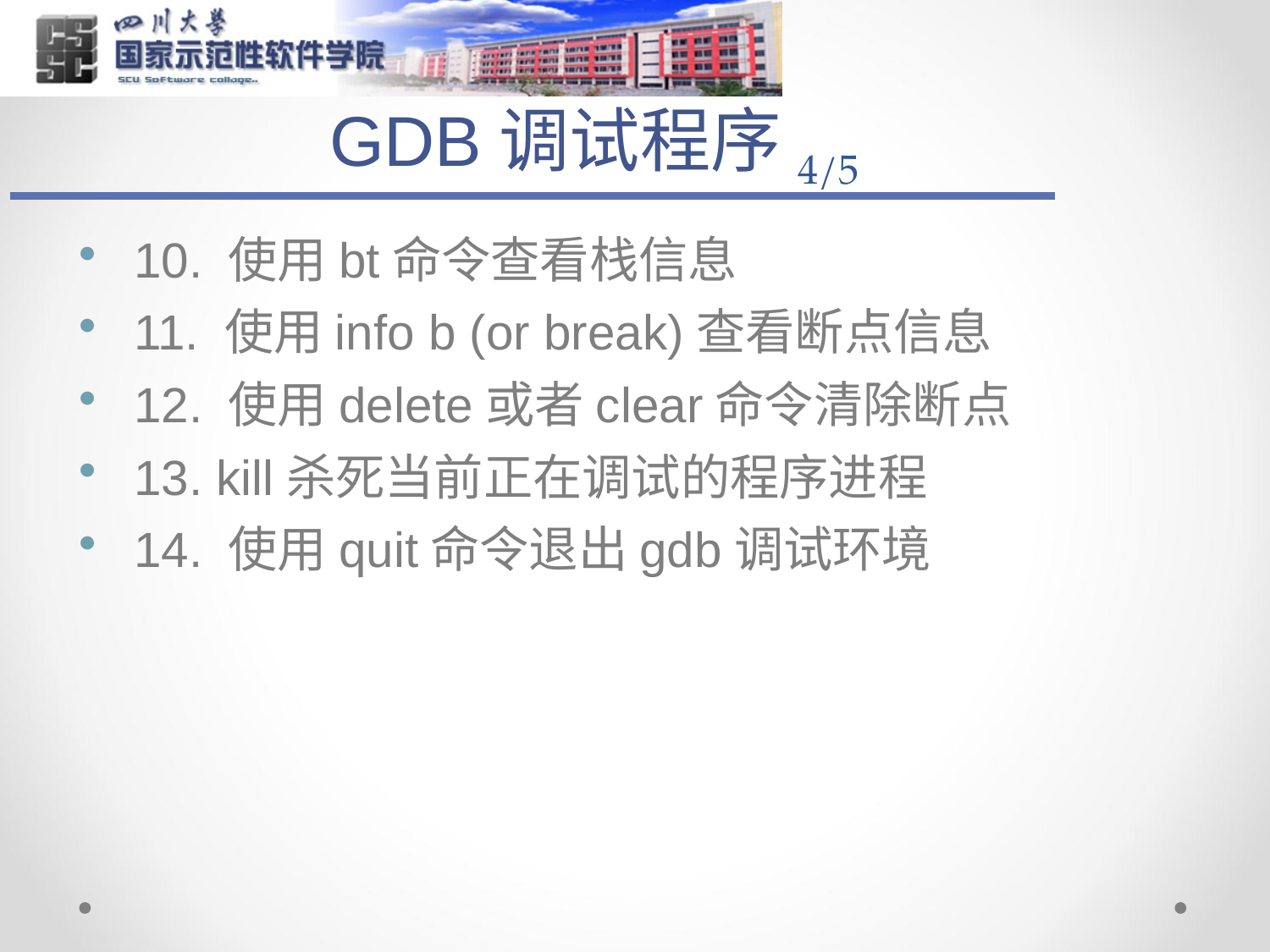

GDB调试程序4/5
10. 使用bt命令查看栈信息
11. 使用info b (or break)查看断点信息
12. 使用delete或者clear命令清除断点
13. kill杀死当前正在调试的程序进程
14. 使用quit命令退出gdb调试环境